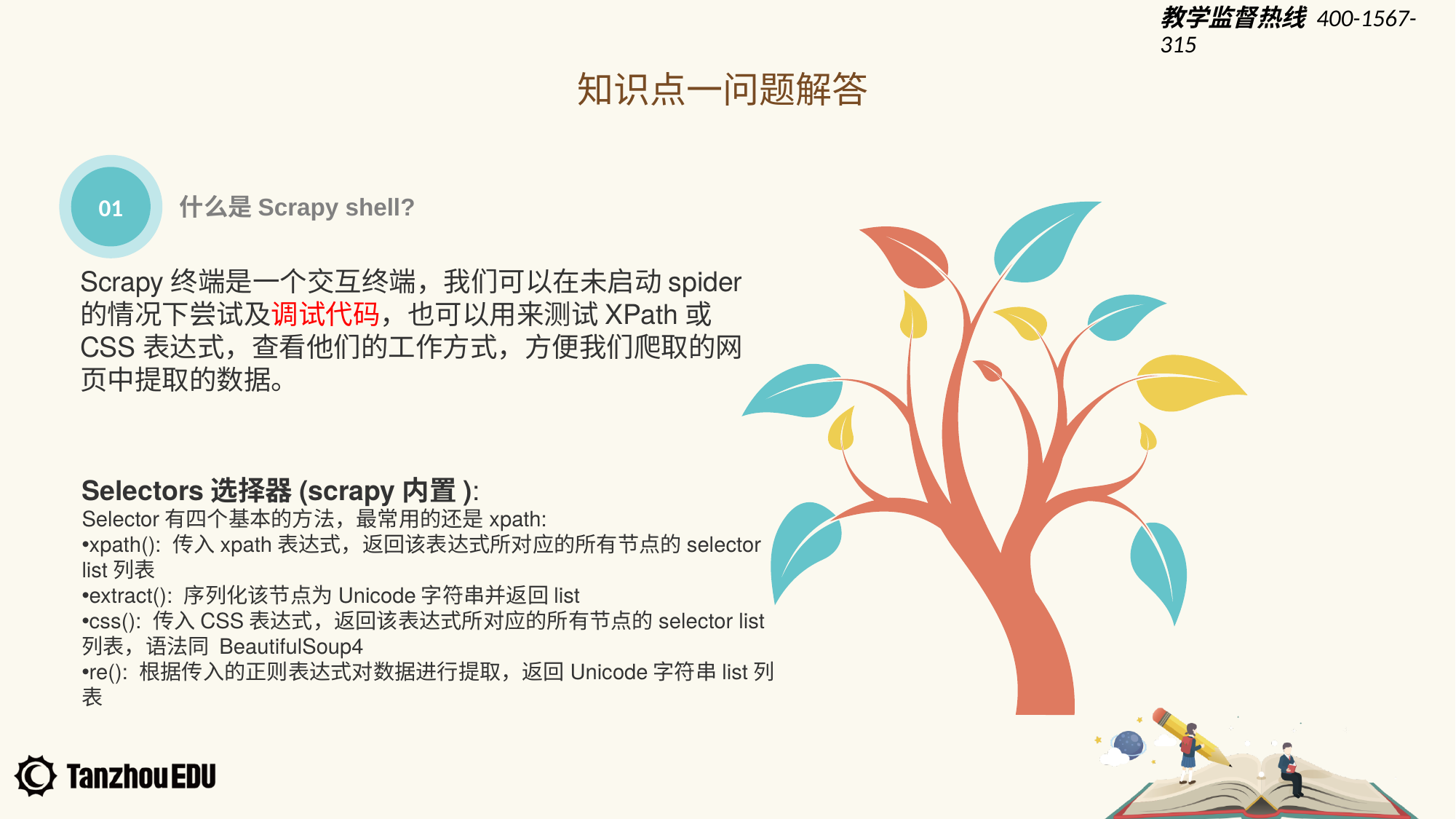

知识点一问题解答

01
什么是Scrapy shell?

Scrapy终端是一个交互终端，我们可以在未启动spider的情况下尝试及调试代码，也可以用来测试XPath或CSS表达式，查看他们的工作方式，方便我们爬取的网页中提取的数据。

Selectors选择器(scrapy内置):
Selector有四个基本的方法，最常用的还是xpath:
xpath(): 传入xpath表达式，返回该表达式所对应的所有节点的selector list列表
extract(): 序列化该节点为Unicode字符串并返回list
css(): 传入CSS表达式，返回该表达式所对应的所有节点的selector list列表，语法同 BeautifulSoup4
re(): 根据传入的正则表达式对数据进行提取，返回Unicode字符串list列表